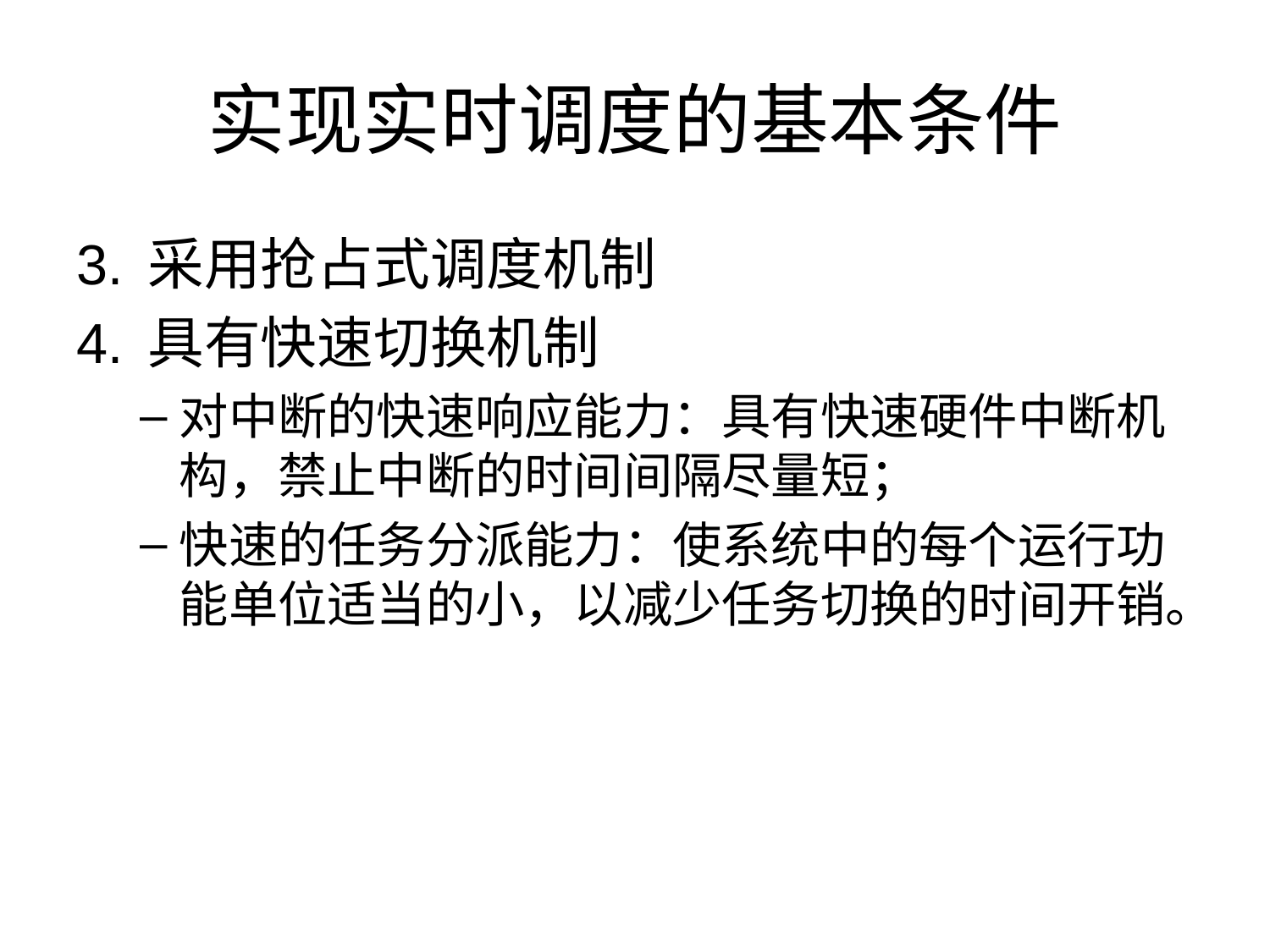

# 实现实时调度的基本条件
采用抢占式调度机制
具有快速切换机制
对中断的快速响应能力：具有快速硬件中断机构，禁止中断的时间间隔尽量短；
快速的任务分派能力：使系统中的每个运行功能单位适当的小，以减少任务切换的时间开销。